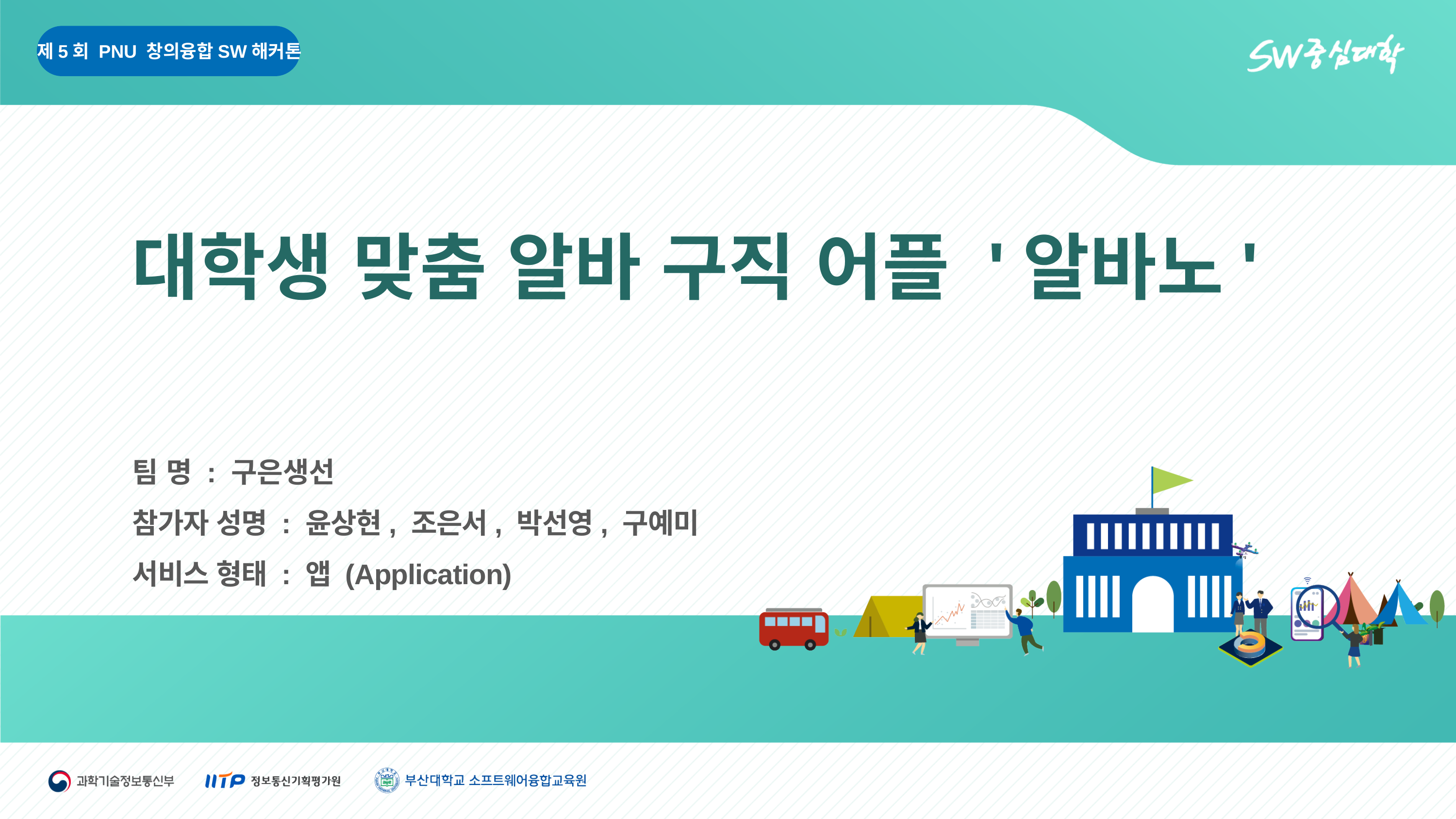

대학생 맞춤 알바 구직 어플 '알바노'
팀 명 : 구은생선
참가자 성명 : 윤상현, 조은서, 박선영, 구예미
서비스 형태 : 앱 (Application)